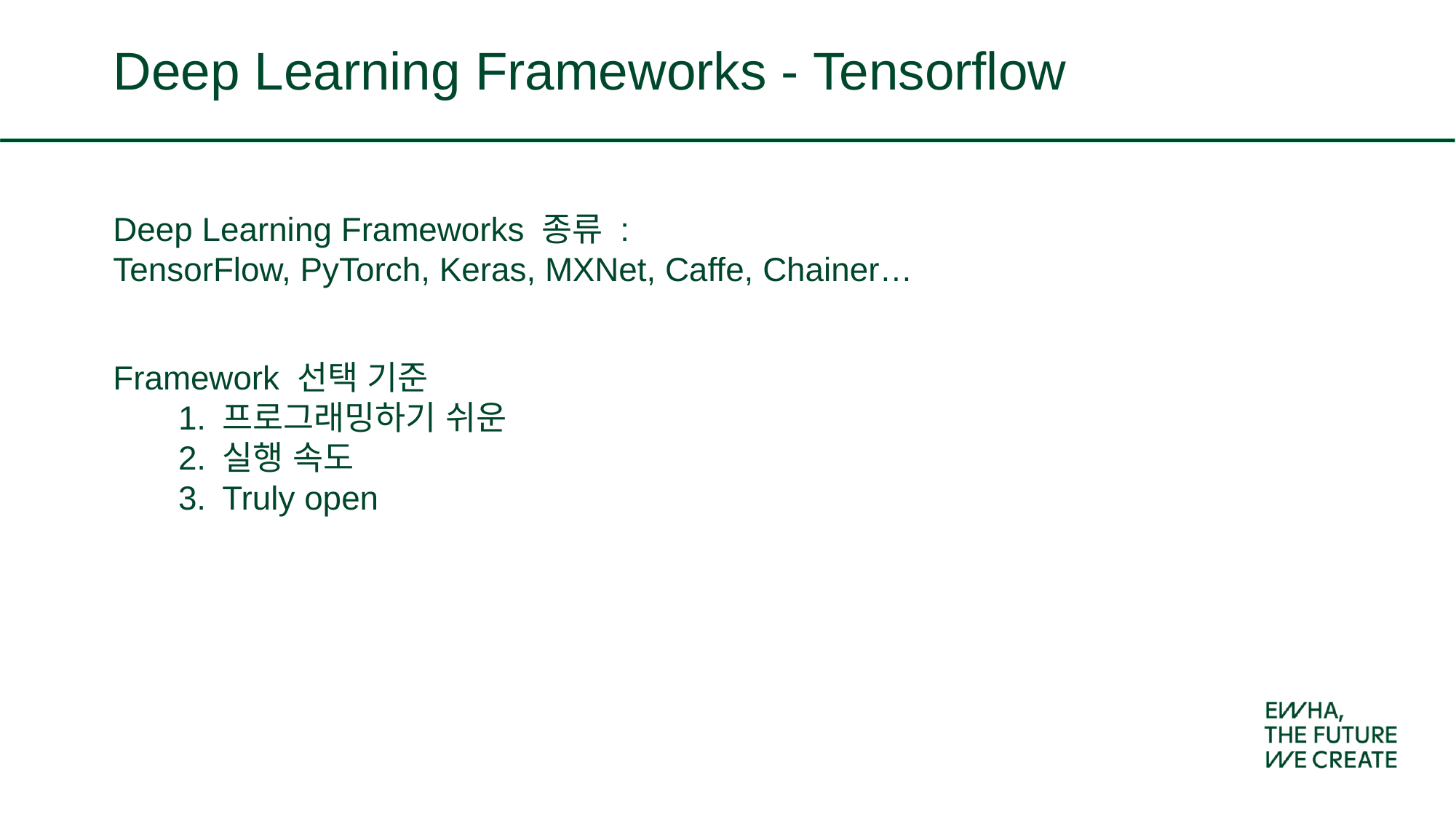

# Deep Learning Frameworks - Tensorflow
Deep Learning Frameworks 종류 :
TensorFlow, PyTorch, Keras, MXNet, Caffe, Chainer…
Framework 선택 기준
프로그래밍하기 쉬운
실행 속도
Truly open